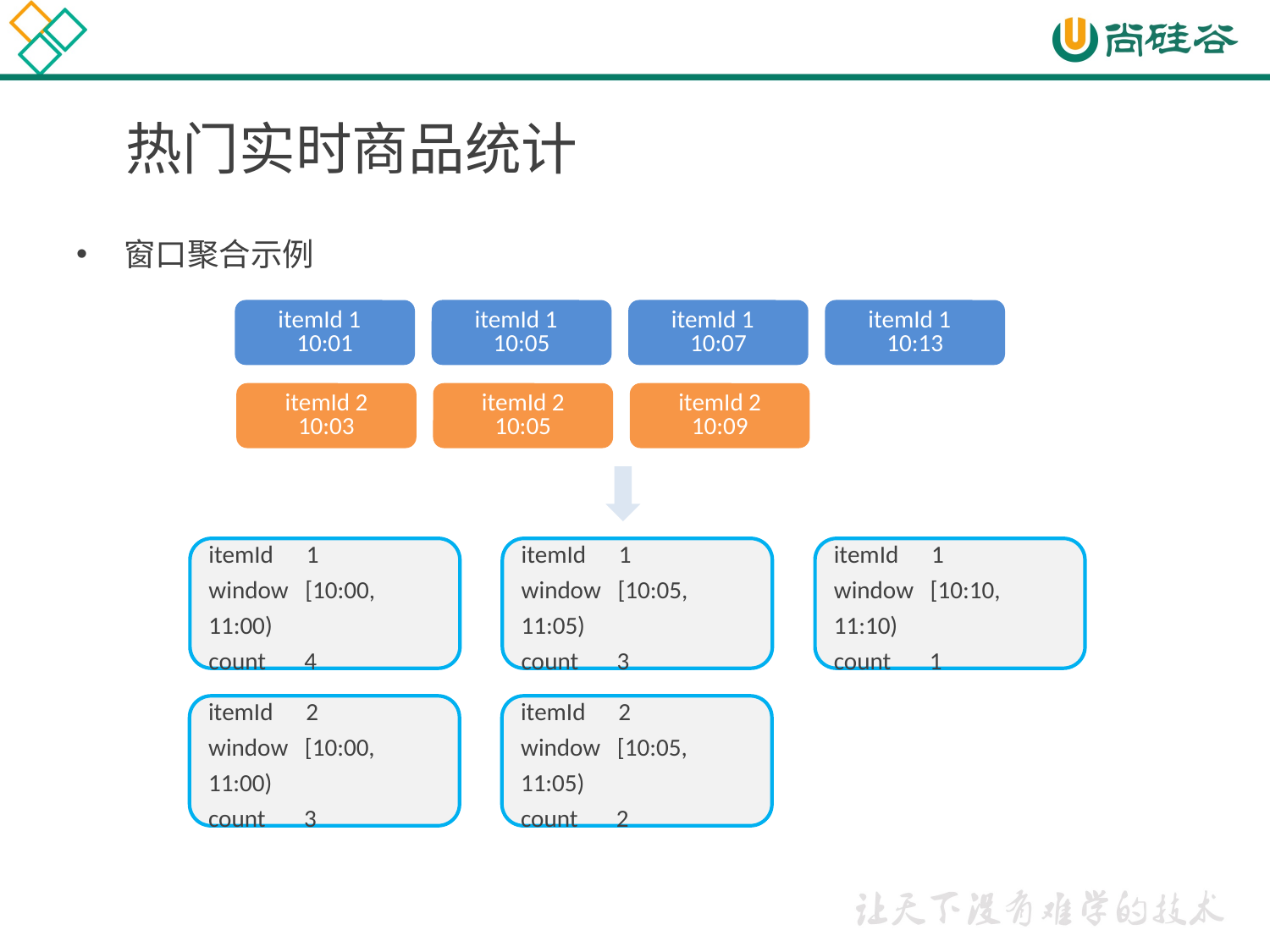

# 热门实时商品统计
窗口聚合示例
itemId 1
10:01
itemId 1
10:05
itemId 1
10:07
itemId 1
10:13
itemId 2
10:03
itemId 2
10:05
itemId 2
10:09

itemId      1
window   [10:00, 11:00)
count       4
itemId      1
window   [10:05, 11:05)
count       3
itemId      1
window   [10:10, 11:10)
count       1
itemId      2
window   [10:00, 11:00)
count       3
itemId      2
window   [10:05, 11:05)
count       2